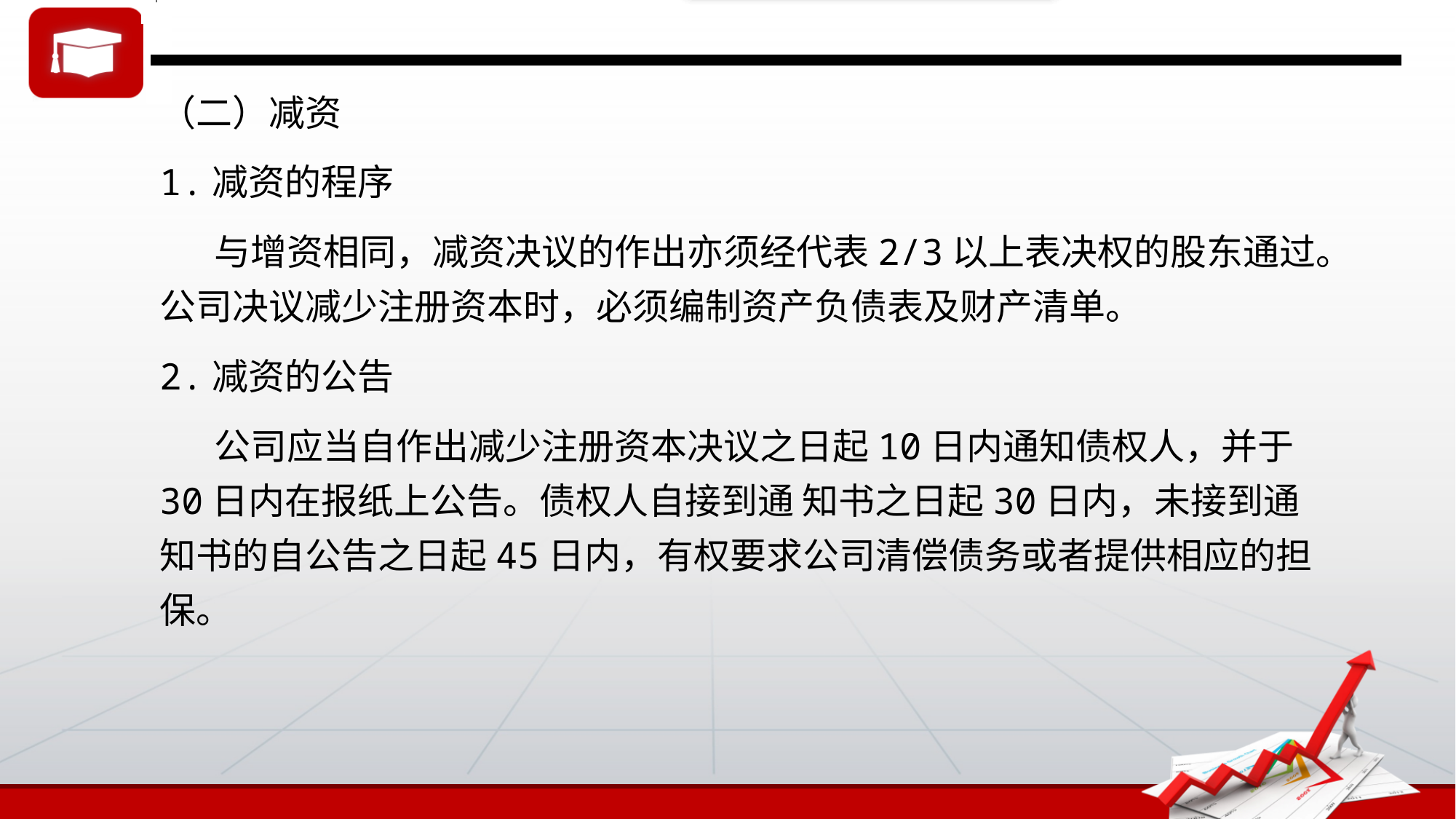

（二）减资
1.减资的程序
与增资相同，减资决议的作出亦须经代表2/3以上表决权的股东通过。公司决议减少注册资本时，必须编制资产负债表及财产清单。
2.减资的公告
公司应当自作出减少注册资本决议之日起10日内通知债权人，并于30日内在报纸上公告。债权人自接到通 知书之日起30日内，未接到通知书的自公告之日起45日内，有权要求公司清偿债务或者提供相应的担保。